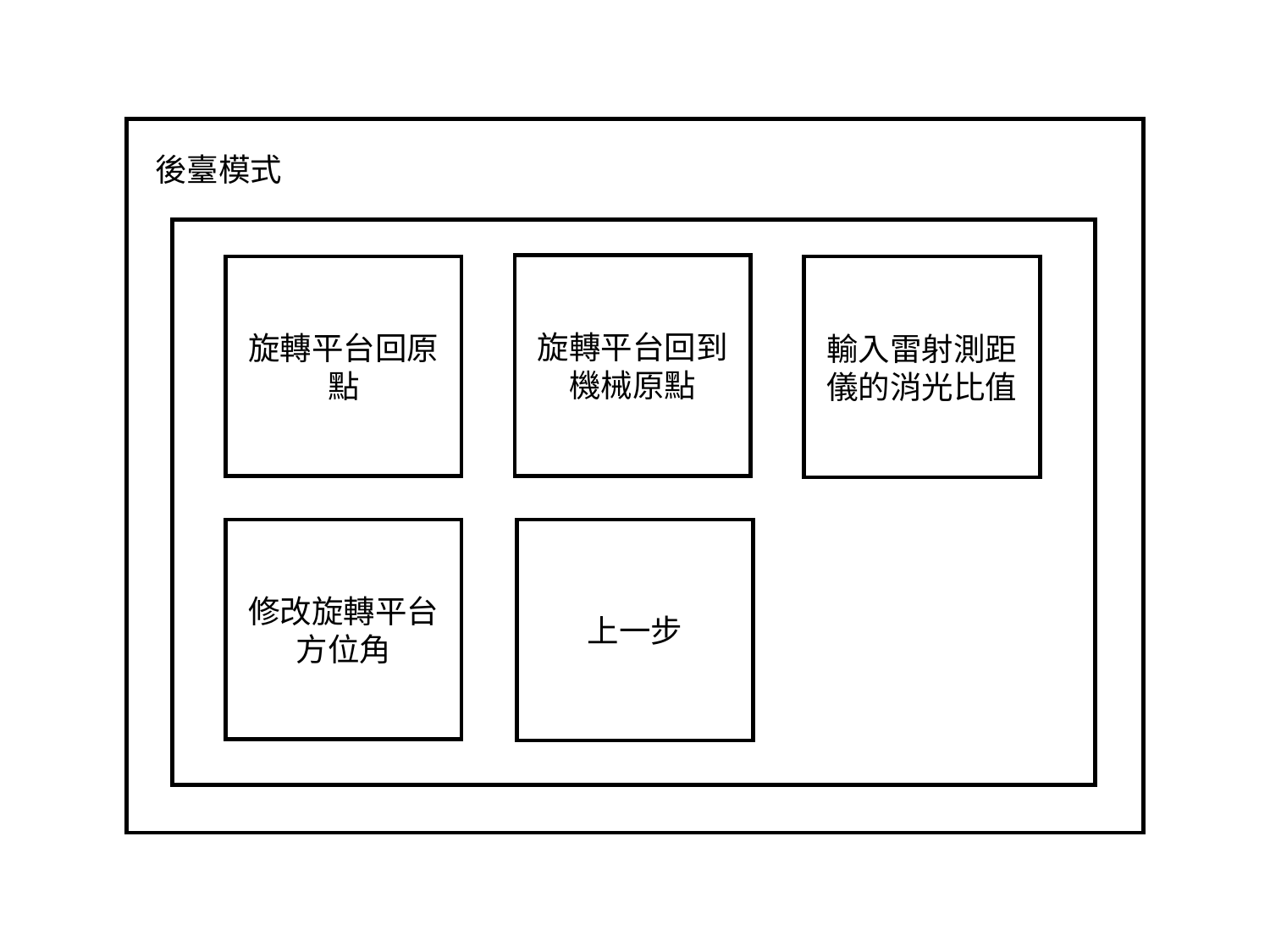

測量模式
後臺模式

旋轉平台回到機械原點
旋轉平台回原點
輸入雷射測距儀的消光比值
修改旋轉平台方位角
上一步